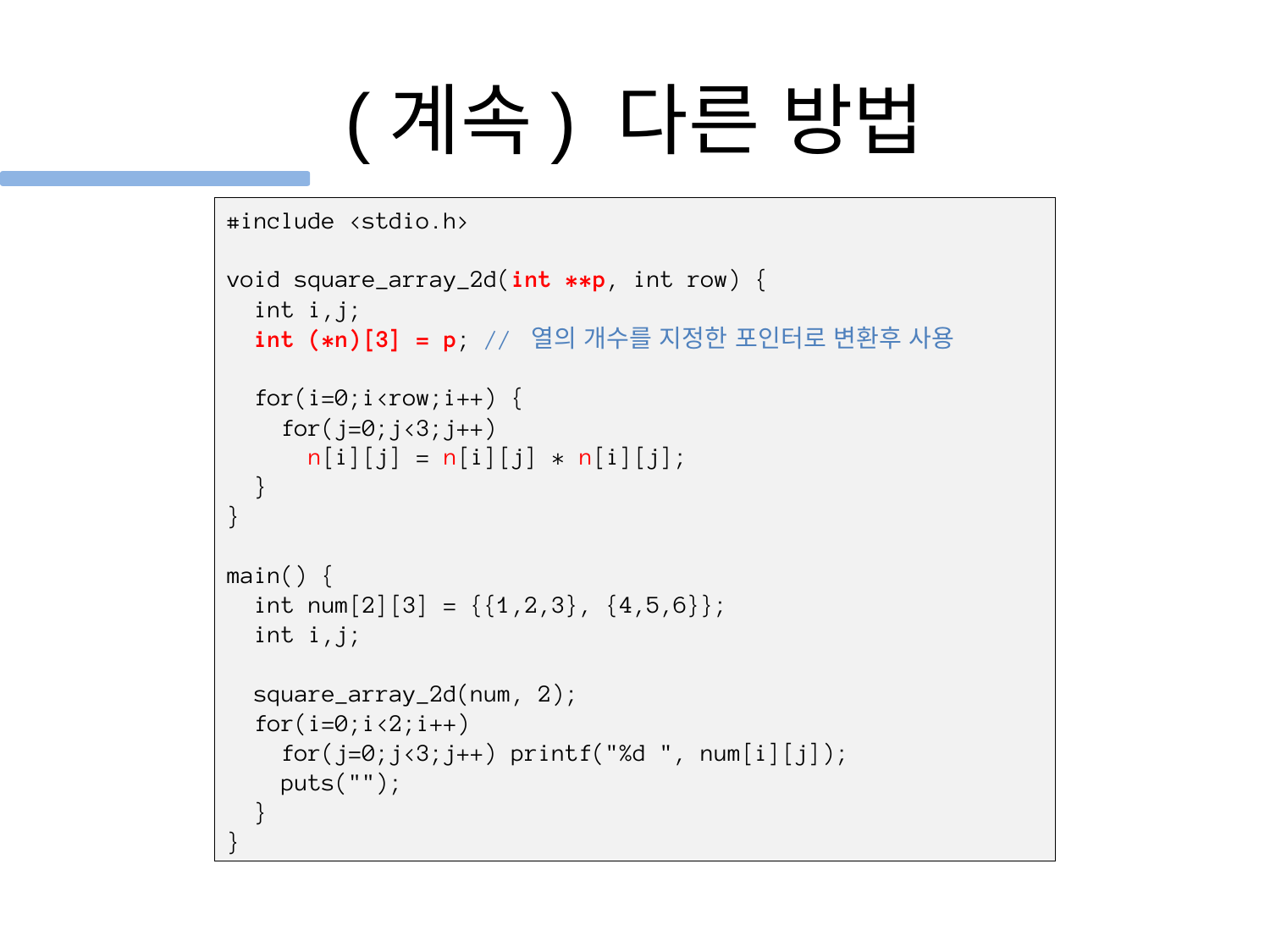

# (계속) 다른 방법

#include <stdio.h>

void square_array_2d(int **p, int row) {
  int i,j;
  int (*n)[3] = p; // 열의 개수를 지정한 포인터로 변환후 사용

  for(i=0;i<row;i++) {
    for(j=0;j<3;j++)
      n[i][j] = n[i][j] * n[i][j];
  }
}

main() {
  int num[2][3] = {{1,2,3}, {4,5,6}};
  int i,j;

  square_array_2d(num, 2);
  for(i=0;i<2;i++)
    for(j=0;j<3;j++) printf("%d ", num[i][j]);
    puts("");
  }
}